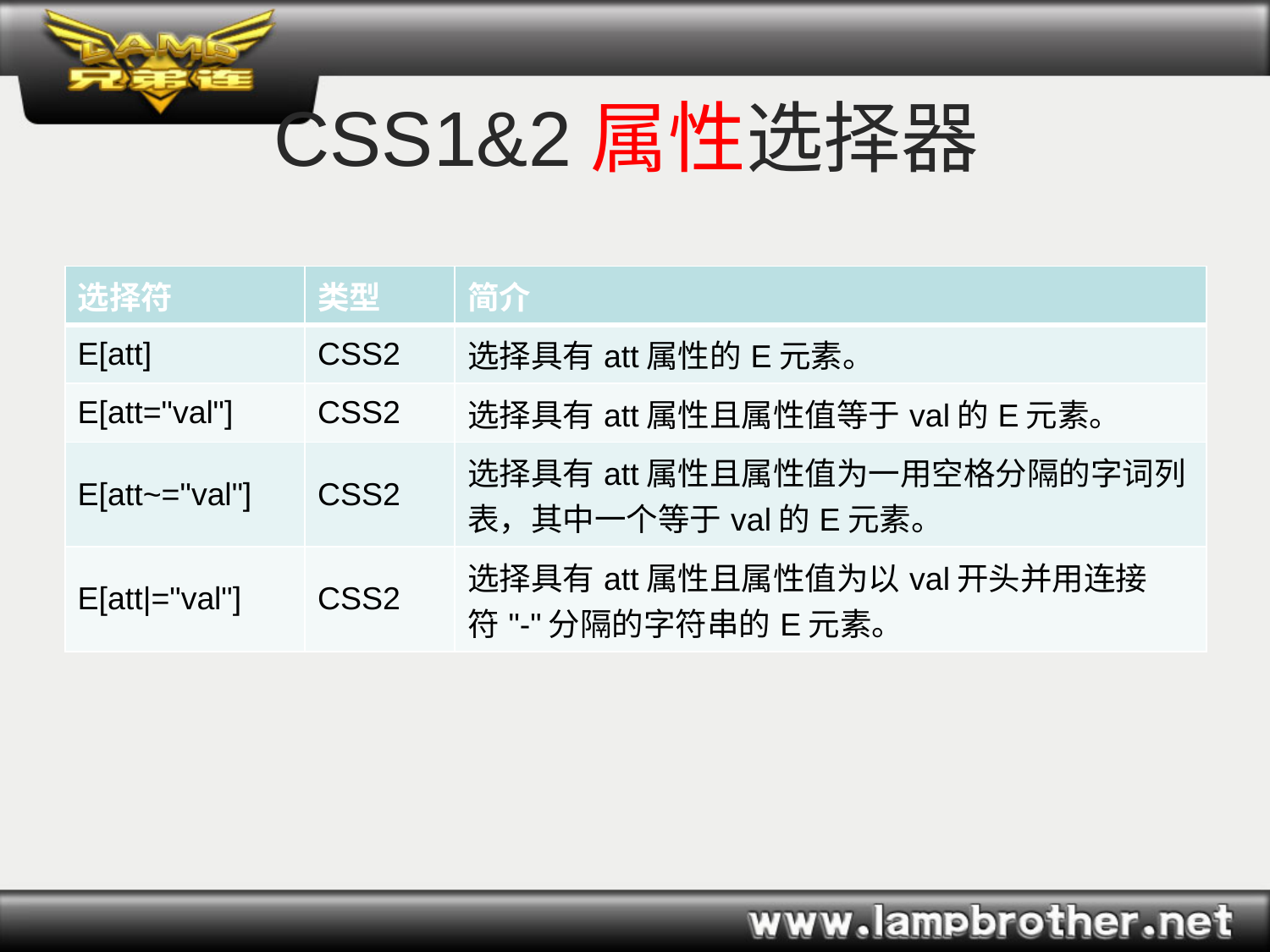

# CSS1&2属性选择器
| 选择符 | 类型 | 简介 |
| --- | --- | --- |
| E[att] | CSS2 | 选择具有att属性的E元素。 |
| E[att="val"] | CSS2 | 选择具有att属性且属性值等于val的E元素。 |
| E[att~="val"] | CSS2 | 选择具有att属性且属性值为一用空格分隔的字词列表，其中一个等于val的E元素。 |
| E[att|="val"] | CSS2 | 选择具有att属性且属性值为以val开头并用连接符"-"分隔的字符串的E元素。 |